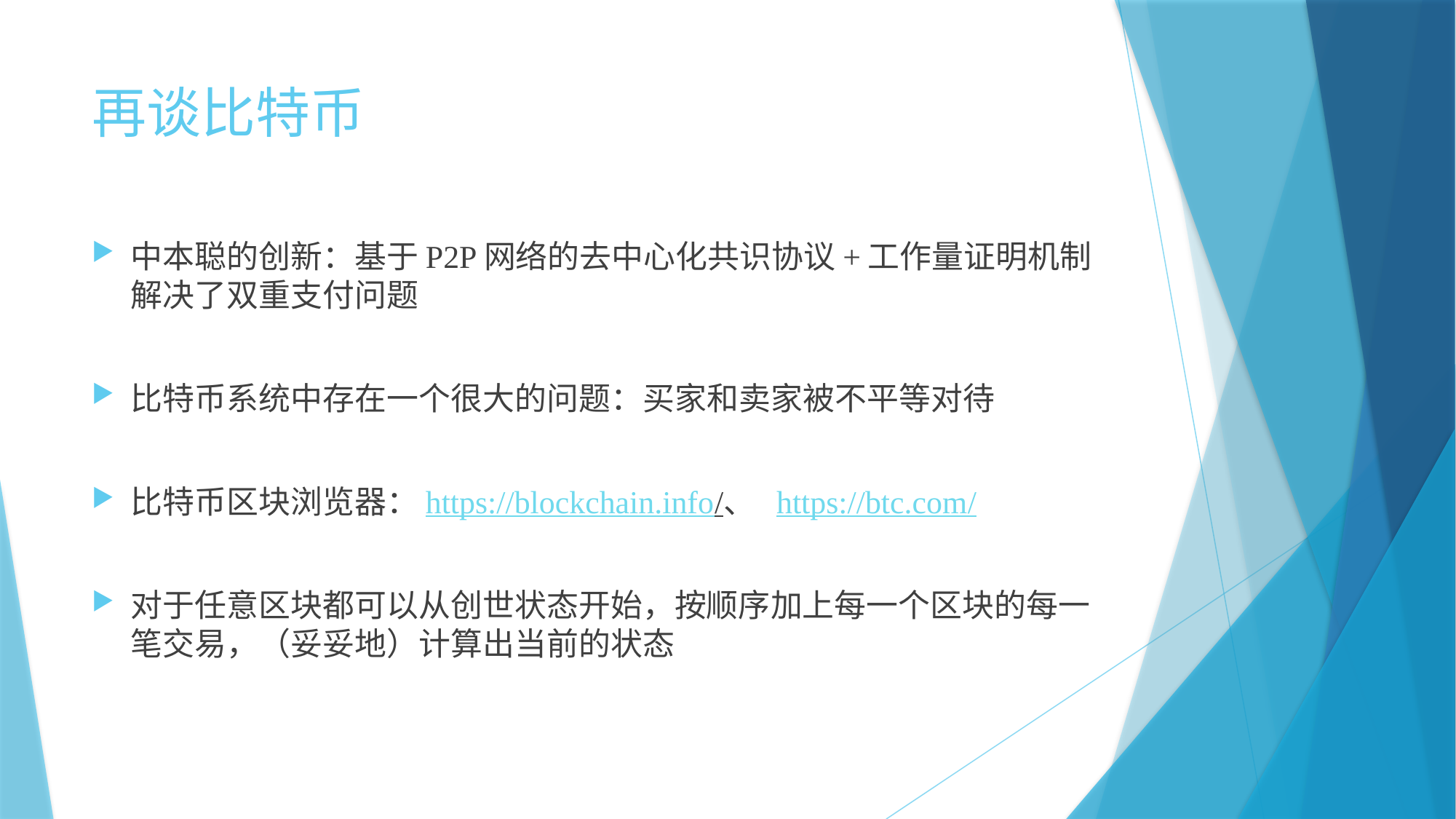

# 再谈比特币
中本聪的创新：基于P2P网络的去中心化共识协议+工作量证明机制 解决了双重支付问题

比特币系统中存在一个很大的问题：买家和卖家被不平等对待

比特币区块浏览器：https://blockchain.info/、  https://btc.com/

对于任意区块都可以从创世状态开始，按顺序加上每一个区块的每一笔交易，（妥妥地）计算出当前的状态